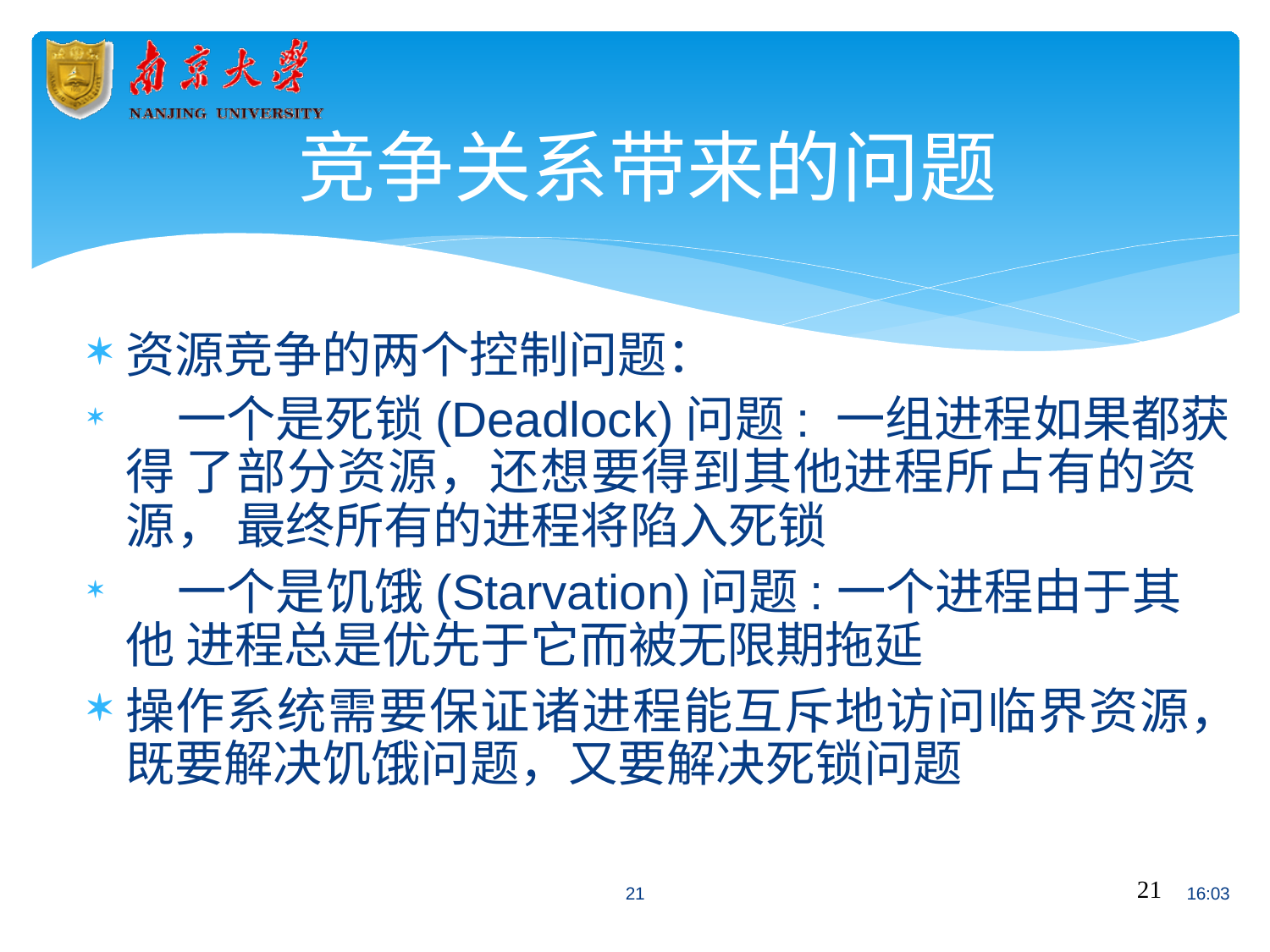

# 竞争关系带来的问题

资源竞争的两个控制问题：
	一个是死锁(Deadlock)问题: 一组进程如果都获得 了部分资源，还想要得到其他进程所占有的资源， 最终所有的进程将陷入死锁
	一个是饥饿(Starvation)	问题:	一个进程由于其他 进程总是优先于它而被无限期拖延
操作系统需要保证诸进程能互斥地访问临界资源， 既要解决饥饿问题，又要解决死锁问题
21
21
16:03